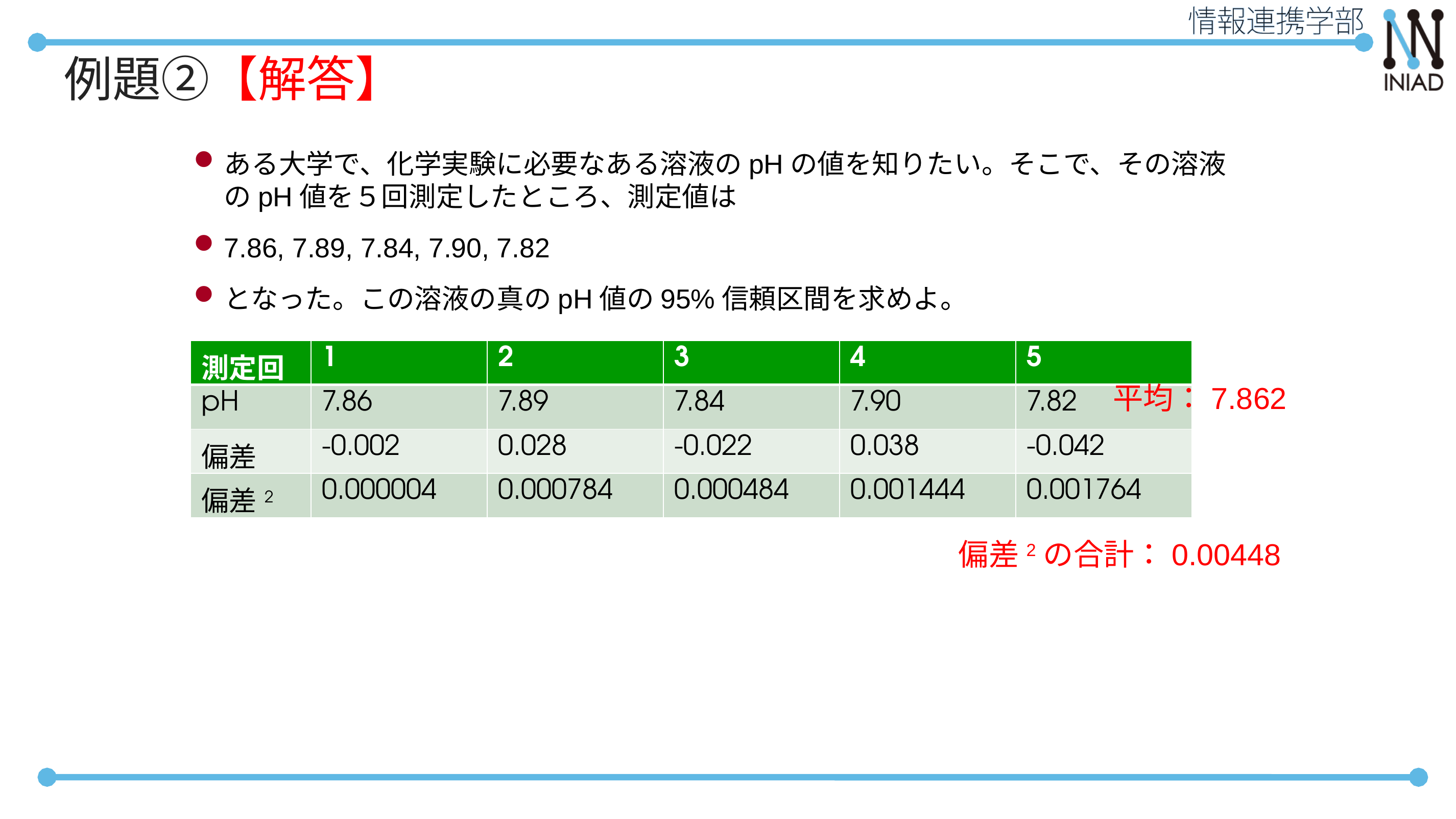

# 例題②【解答】
ある大学で、化学実験に必要なある溶液のpHの値を知りたい。そこで、その溶液のpH値を５回測定したところ、測定値は
7.86, 7.89, 7.84, 7.90, 7.82
となった。この溶液の真のpH値の95%信頼区間を求めよ。
| 測定回 | 1 | 2 | 3 | 4 | 5 |
| --- | --- | --- | --- | --- | --- |
| pH | 7.86 | 7.89 | 7.84 | 7.90 | 7.82 |
| 偏差 | -0.002 | 0.028 | -0.022 | 0.038 | -0.042 |
| 偏差2 | 0.000004 | 0.000784 | 0.000484 | 0.001444 | 0.001764 |
平均：7.862
偏差2の合計：0.00448
35